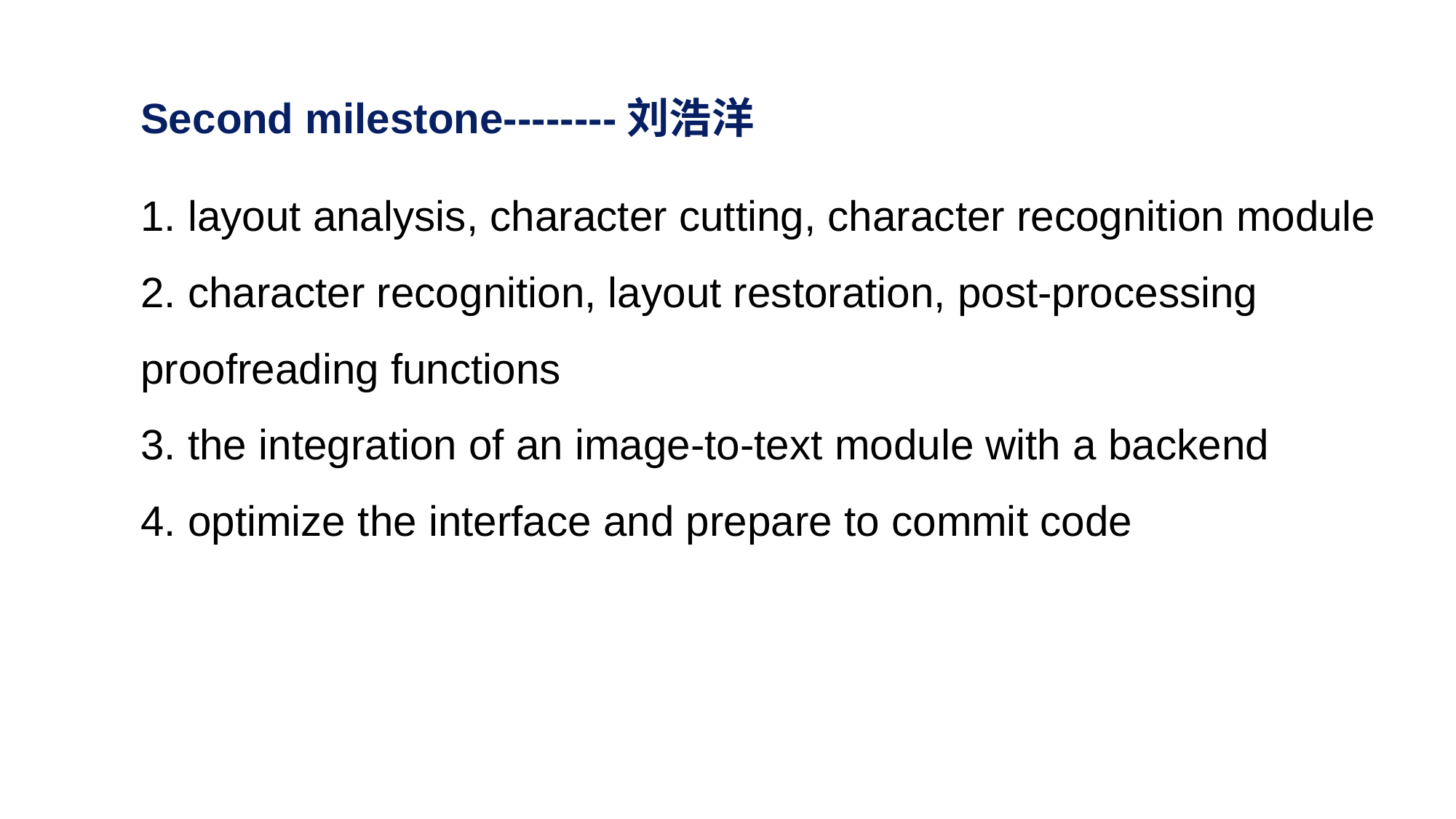

# Second milestone--------刘浩洋
1. layout analysis, character cutting, character recognition module
2. character recognition, layout restoration, post-processing proofreading functions
3. the integration of an image-to-text module with a backend
4. optimize the interface and prepare to commit code